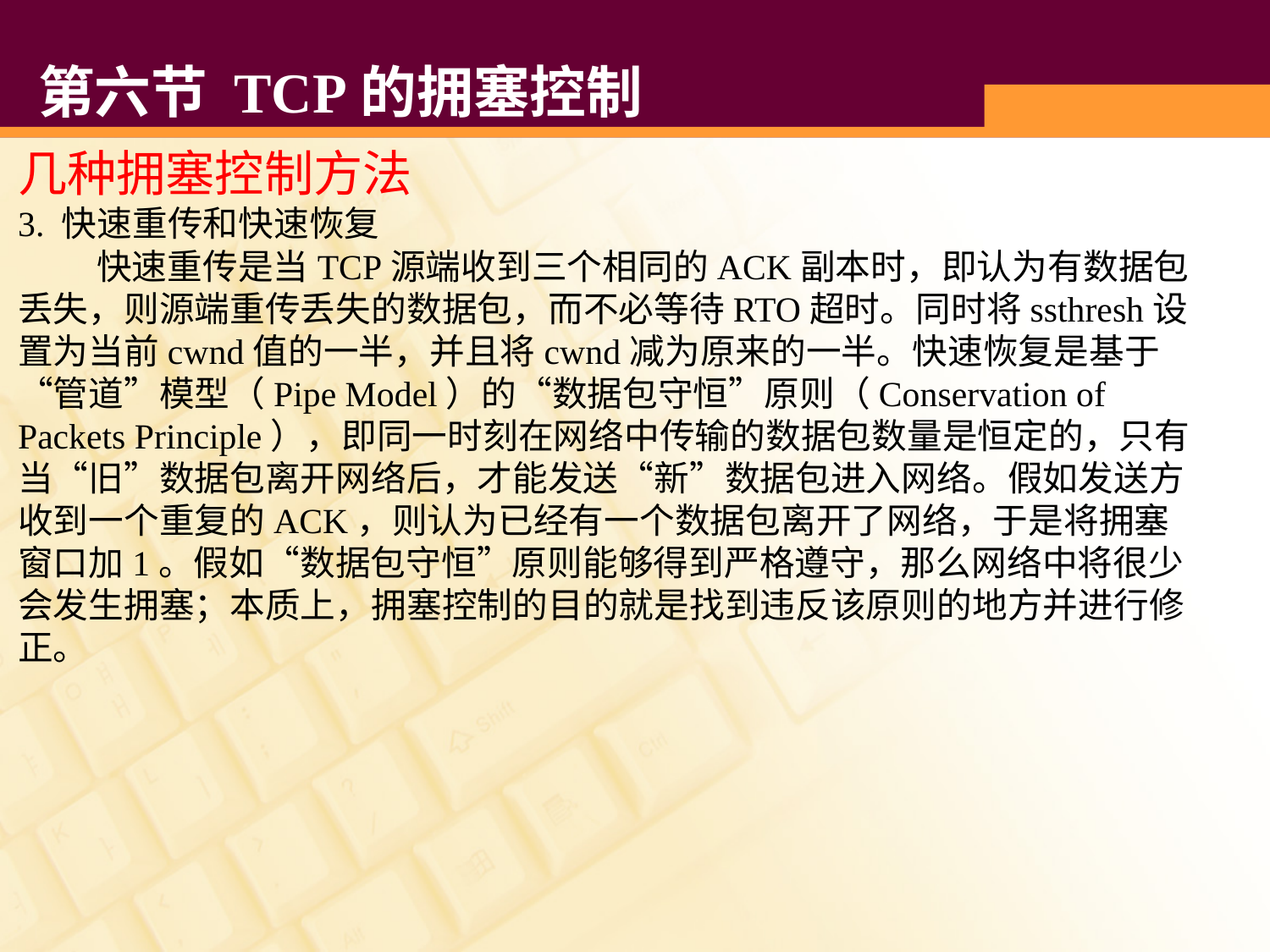

# 第六节 TCP的拥塞控制
几种拥塞控制方法
3. 快速重传和快速恢复
         快速重传是当TCP源端收到三个相同的ACK副本时，即认为有数据包丢失，则源端重传丢失的数据包，而不必等待RTO超时。同时将ssthresh设置为当前cwnd值的一半，并且将cwnd减为原来的一半。快速恢复是基于“管道”模型（Pipe Model）的“数据包守恒”原则（Conservation of Packets Principle），即同一时刻在网络中传输的数据包数量是恒定的，只有当“旧”数据包离开网络后，才能发送“新”数据包进入网络。假如发送方收到一个重复的ACK，则认为已经有一个数据包离开了网络，于是将拥塞窗口加1。假如“数据包守恒”原则能够得到严格遵守，那么网络中将很少会发生拥塞；本质上，拥塞控制的目的就是找到违反该原则的地方并进行修正。